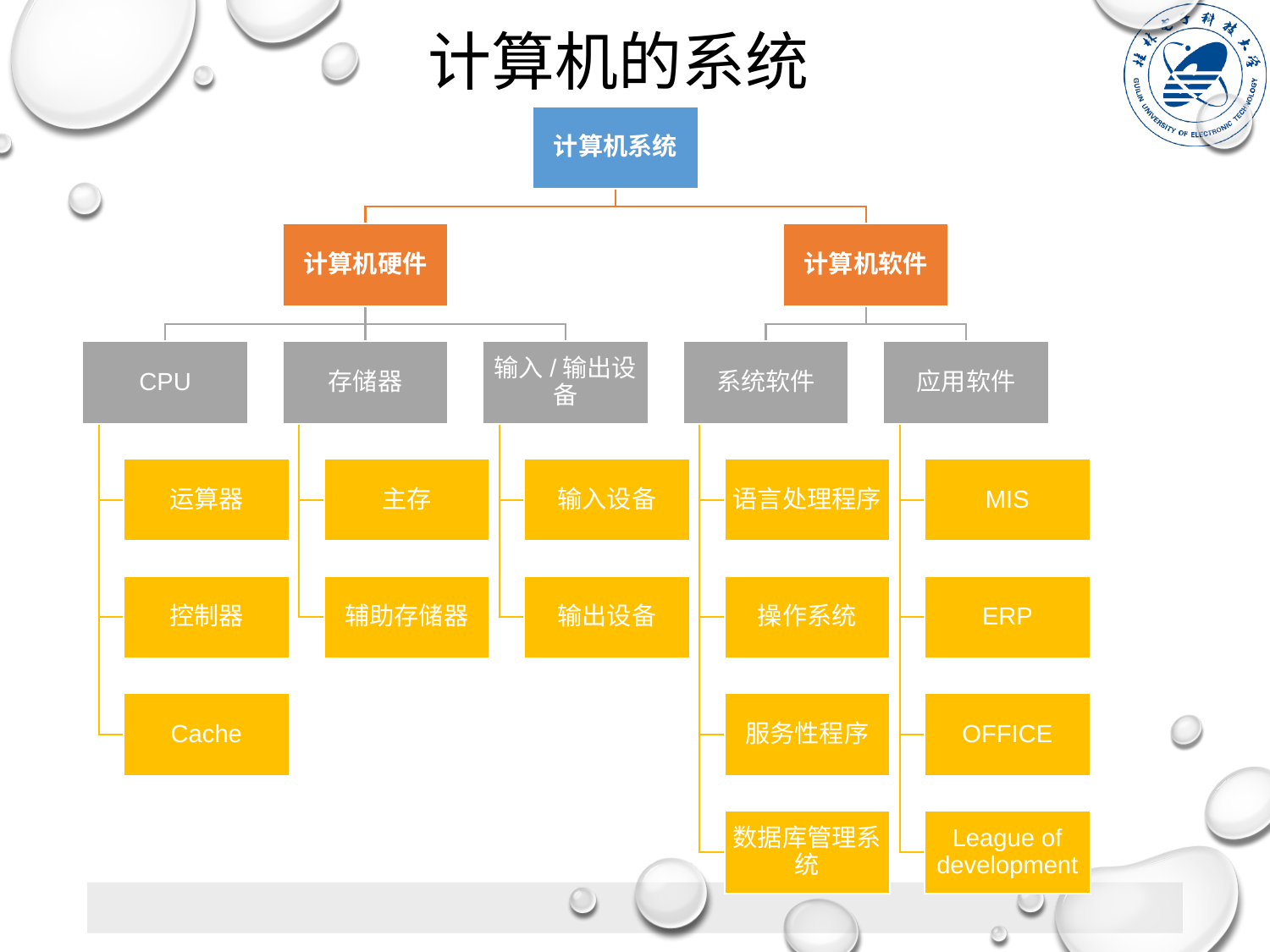

计算机的系统
计算机系统
计算机硬件
CPU
运算器
控制器
Cache
存储器
主存
辅助存储器
输入/输出设备
输入设备
输出设备
计算机软件
系统软件
语言处理程序
操作系统
服务性程序
数据库管理系统
应用软件
MIS
ERP
OFFICE
League of development